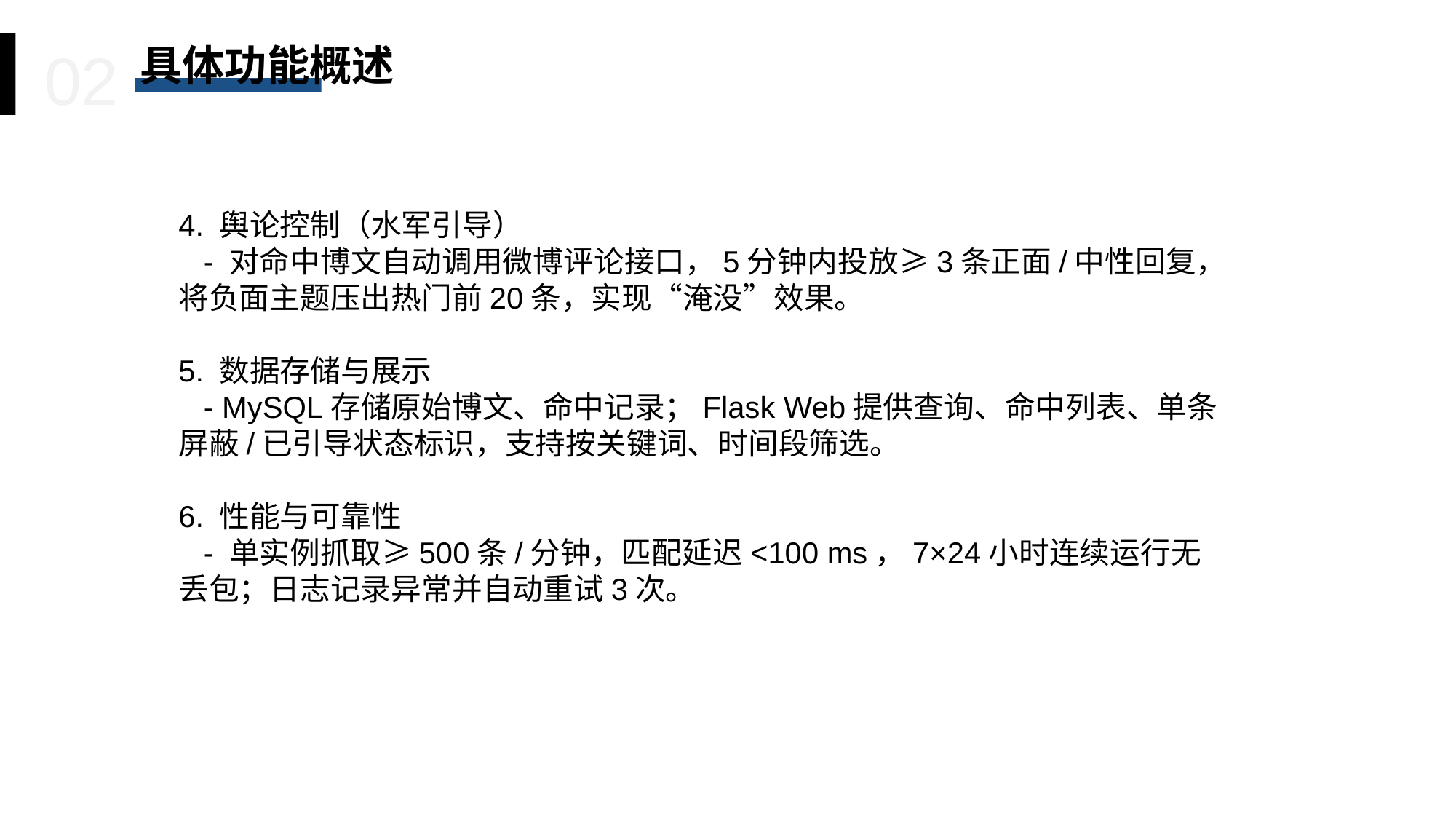

02
具体功能概述

4. 舆论控制（水军引导）
   - 对命中博文自动调用微博评论接口，5分钟内投放≥3条正面/中性回复，将负面主题压出热门前20条，实现“淹没”效果。

5. 数据存储与展示
   - MySQL存储原始博文、命中记录；Flask Web提供查询、命中列表、单条屏蔽/已引导状态标识，支持按关键词、时间段筛选。

6. 性能与可靠性
   - 单实例抓取≥500条/分钟，匹配延迟<100 ms，7×24小时连续运行无丢包；日志记录异常并自动重试3次。